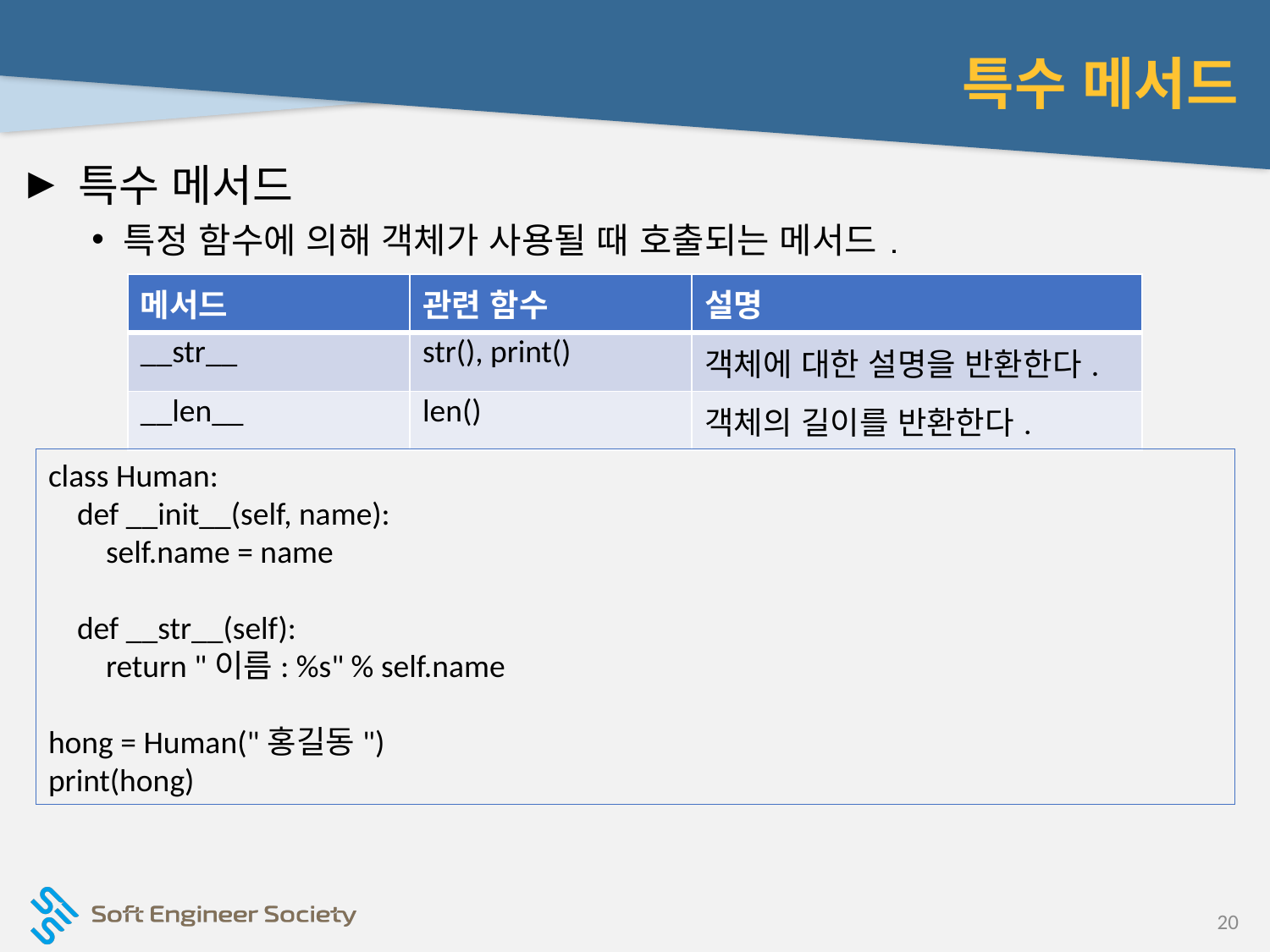

# 특수 메서드
특수 메서드
특정 함수에 의해 객체가 사용될 때 호출되는 메서드.
| 메서드 | 관련 함수 | 설명 |
| --- | --- | --- |
| \_\_str\_\_ | str(), print() | 객체에 대한 설명을 반환한다. |
| \_\_len\_\_ | len() | 객체의 길이를 반환한다. |
class Human:
    def __init__(self, name):
        self.name = name

    def __str__(self):
        return "이름: %s" % self.name

hong = Human("홍길동")
print(hong)
20